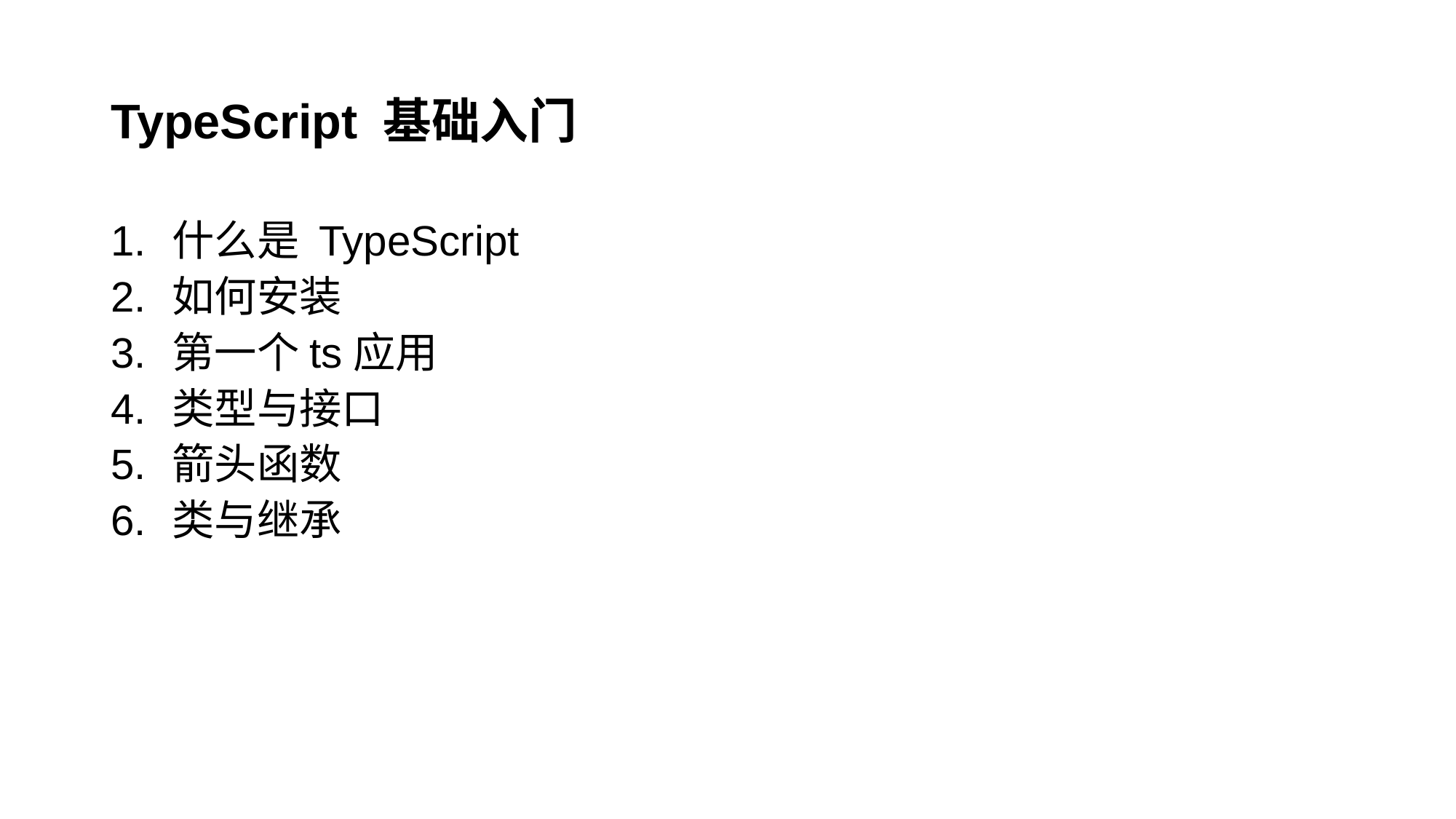

# TypeScript 基础入门
什么是 TypeScript
如何安装
第一个ts应用
类型与接口
箭头函数
类与继承